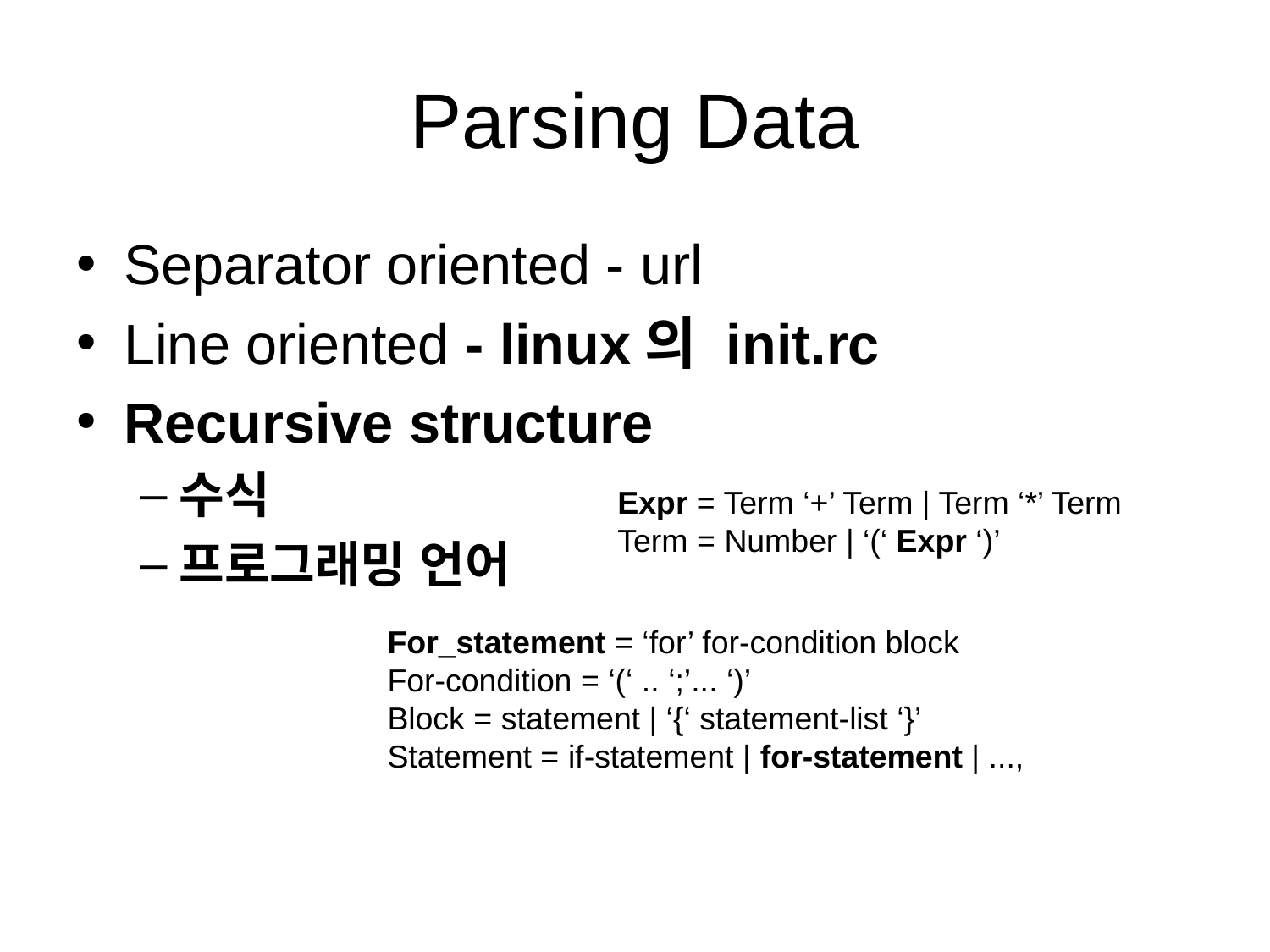

# Parsing Data
Separator oriented - url
Line oriented - linux의 init.rc
Recursive structure
수식
프로그래밍 언어

Expr = Term ‘+’ Term | Term ‘*’ Term
Term = Number | ‘(‘ Expr ‘)’
For_statement = ‘for’ for-condition block
For-condition = ‘(‘ .. ‘;’... ‘)’
Block = statement | ‘{‘ statement-list ‘}’
Statement = if-statement | for-statement | ...,